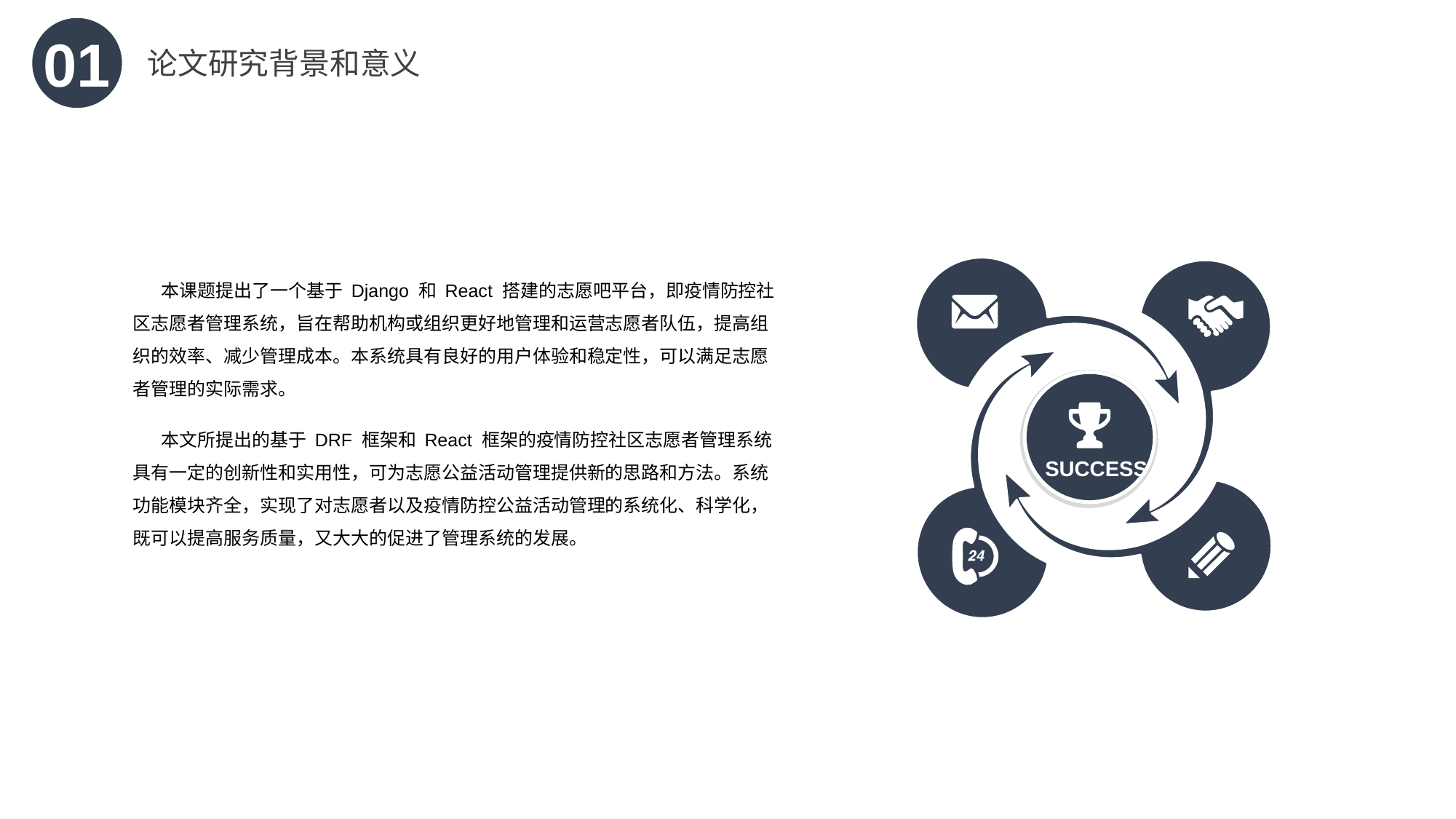

01
论文研究背景和意义

SUCCESS

      本课题提出了一个基于 Django 和 React 搭建的志愿吧平台，即疫情防控社区志愿者管理系统，旨在帮助机构或组织更好地管理和运营志愿者队伍，提高组织的效率、减少管理成本。本系统具有良好的用户体验和稳定性，可以满足志愿者管理的实际需求。
      本文所提出的基于 DRF 框架和 React 框架的疫情防控社区志愿者管理系统具有一定的创新性和实用性，可为志愿公益活动管理提供新的思路和方法。系统功能模块齐全，实现了对志愿者以及疫情防控公益活动管理的系统化、科学化，既可以提高服务质量，又大大的促进了管理系统的发展。